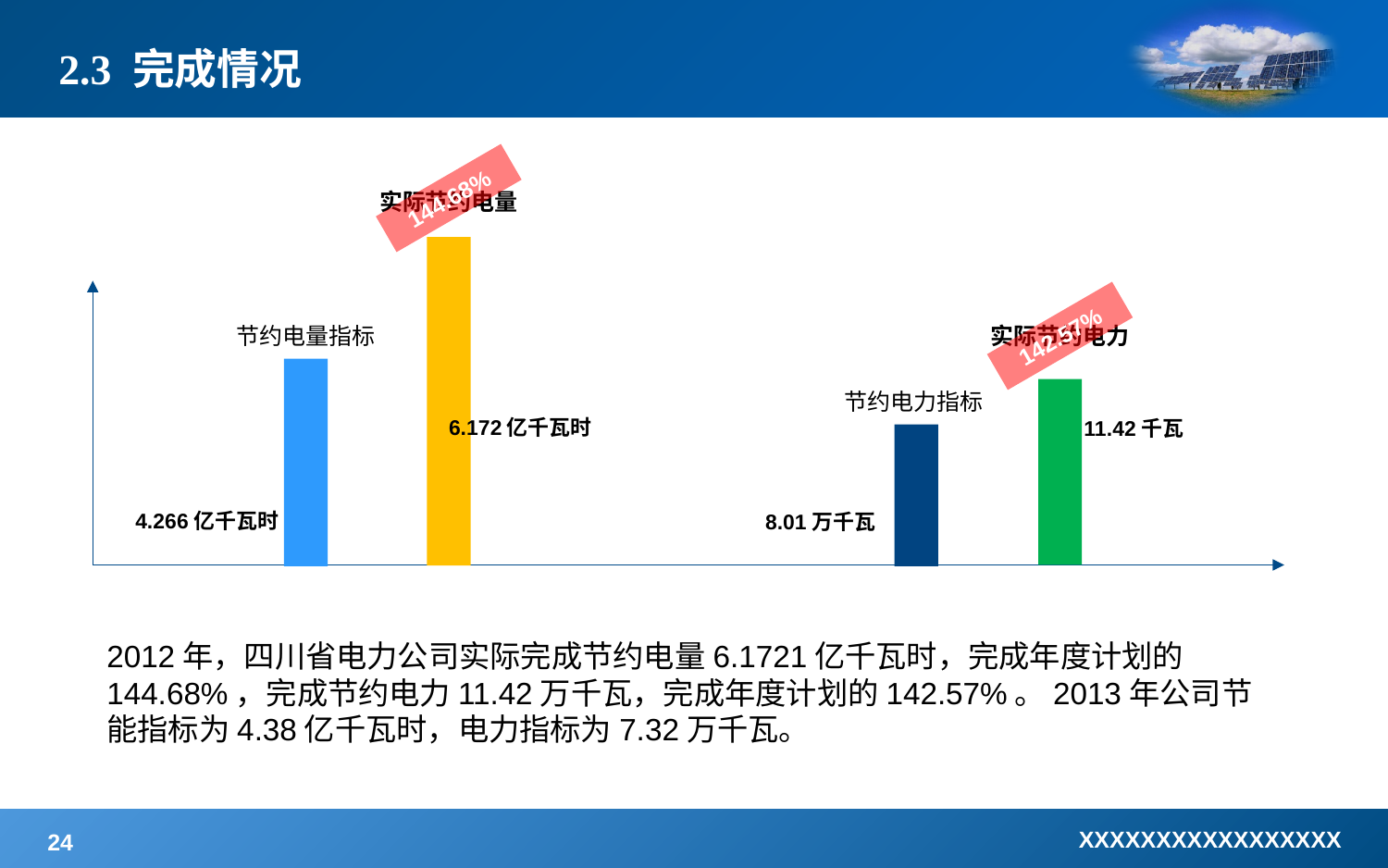

# 2.3 完成情况
144.68%
实际节约电量

节约电量指标
实际节约电力
142.57%

节约电力指标
6.172亿千瓦时
11.42千瓦

4.266亿千瓦时
8.01万千瓦
2012年，四川省电力公司实际完成节约电量6.1721亿千瓦时，完成年度计划的144.68%，完成节约电力11.42万千瓦，完成年度计划的142.57%。2013年公司节能指标为4.38亿千瓦时，电力指标为7.32万千瓦。